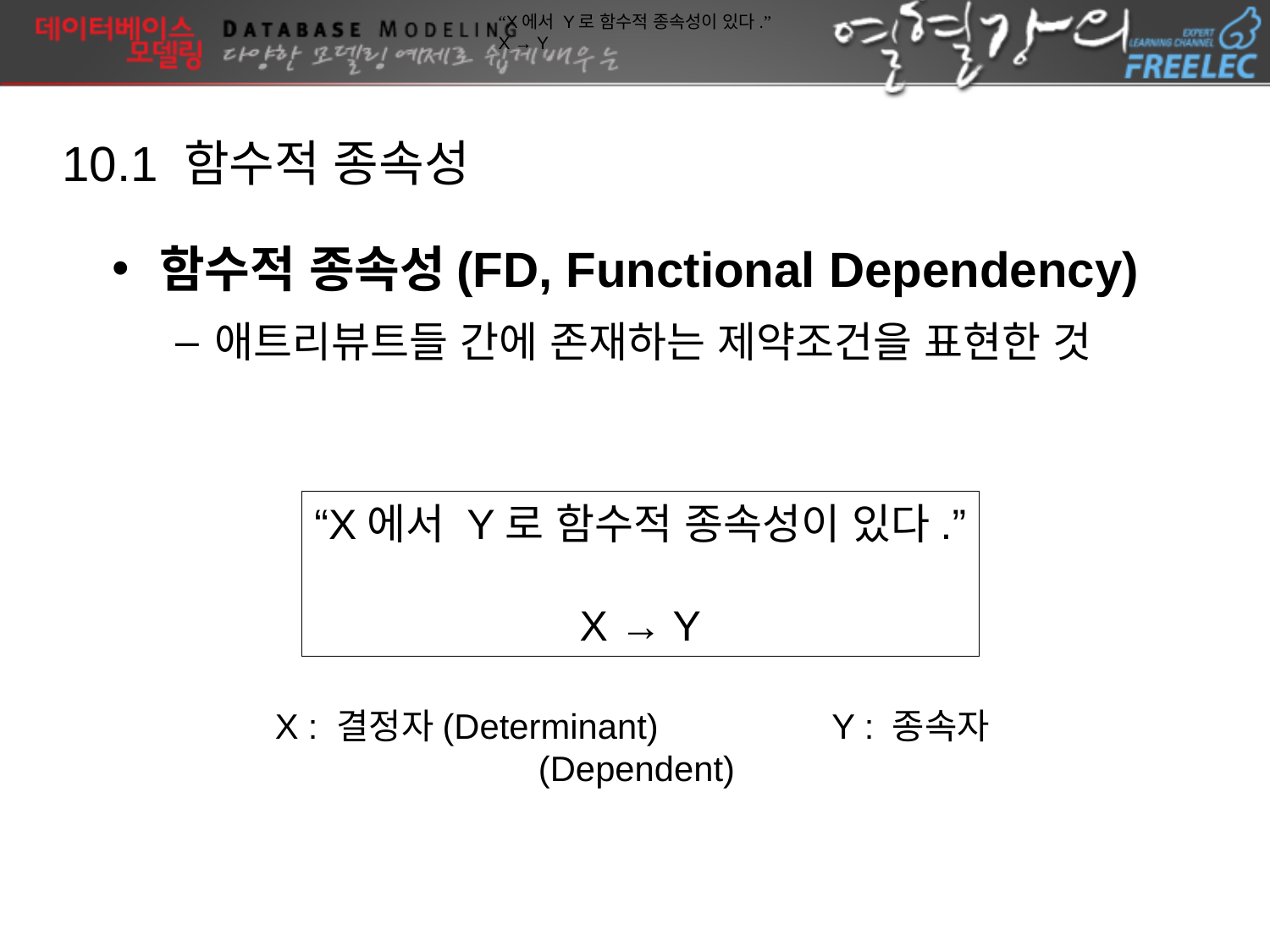

“X에서 Y로 함수적 종속성이 있다.”
X → Y
10.1 함수적 종속성
함수적 종속성(FD, Functional Dependency)
애트리뷰트들 간에 존재하는 제약조건을 표현한 것

“X에서 Y로 함수적 종속성이 있다.”

X → Y
X : 결정자(Determinant)	     Y : 종속자(Dependent)